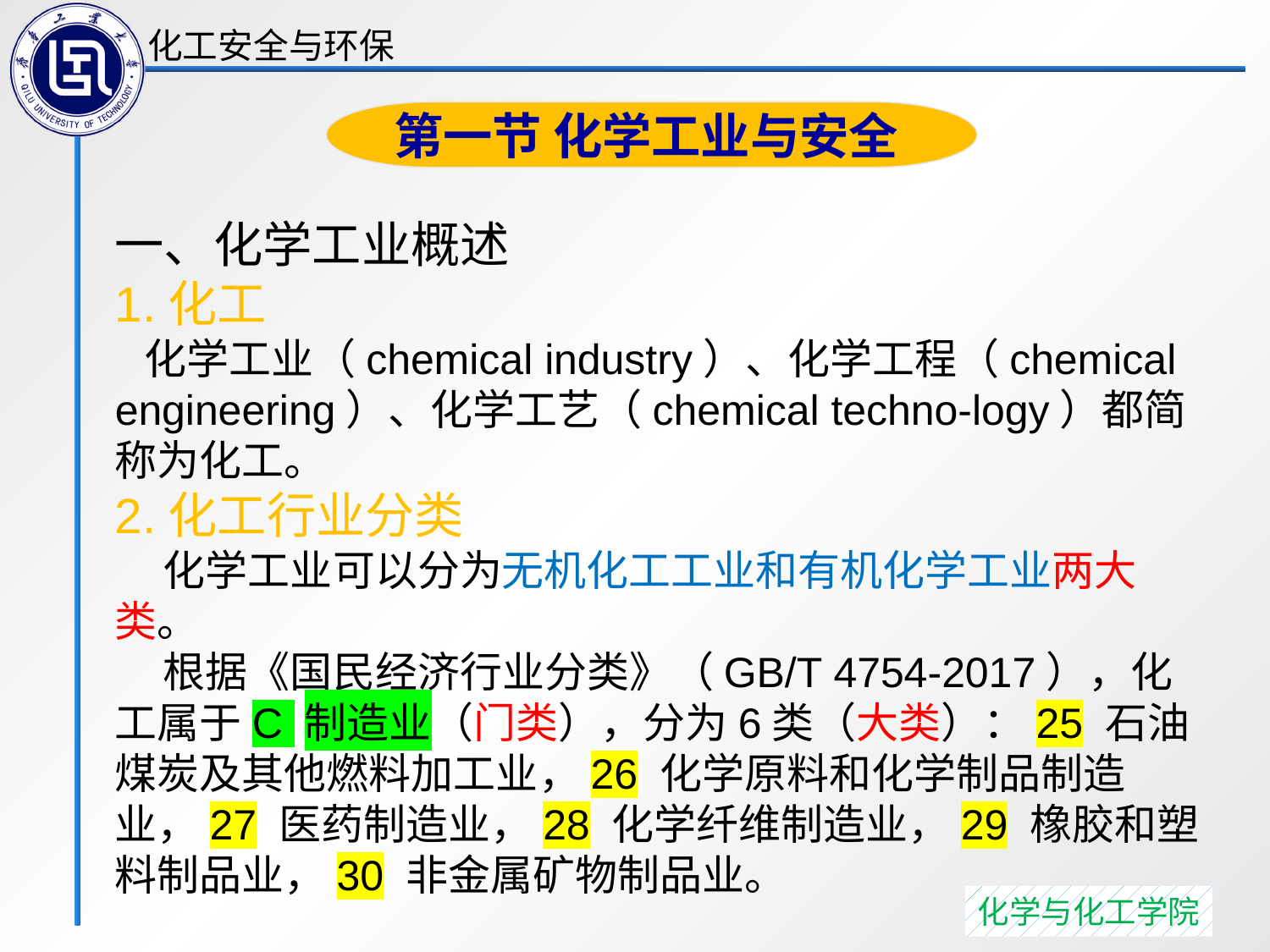

第一节 化学工业与安全
一、化学工业概述
1.化工
  化学工业（chemical industry）、化学工程（chemical engineering）、化学工艺（chemical techno-logy）都简称为化工。
2.化工行业分类
    化学工业可以分为无机化工工业和有机化学工业两大类。
    根据《国民经济行业分类》（GB/T 4754-2017），化工属于C 制造业（门类），分为6类（大类）：25 石油煤炭及其他燃料加工业，26 化学原料和化学制品制造业，27 医药制造业，28 化学纤维制造业，29 橡胶和塑料制品业，30 非金属矿物制品业。